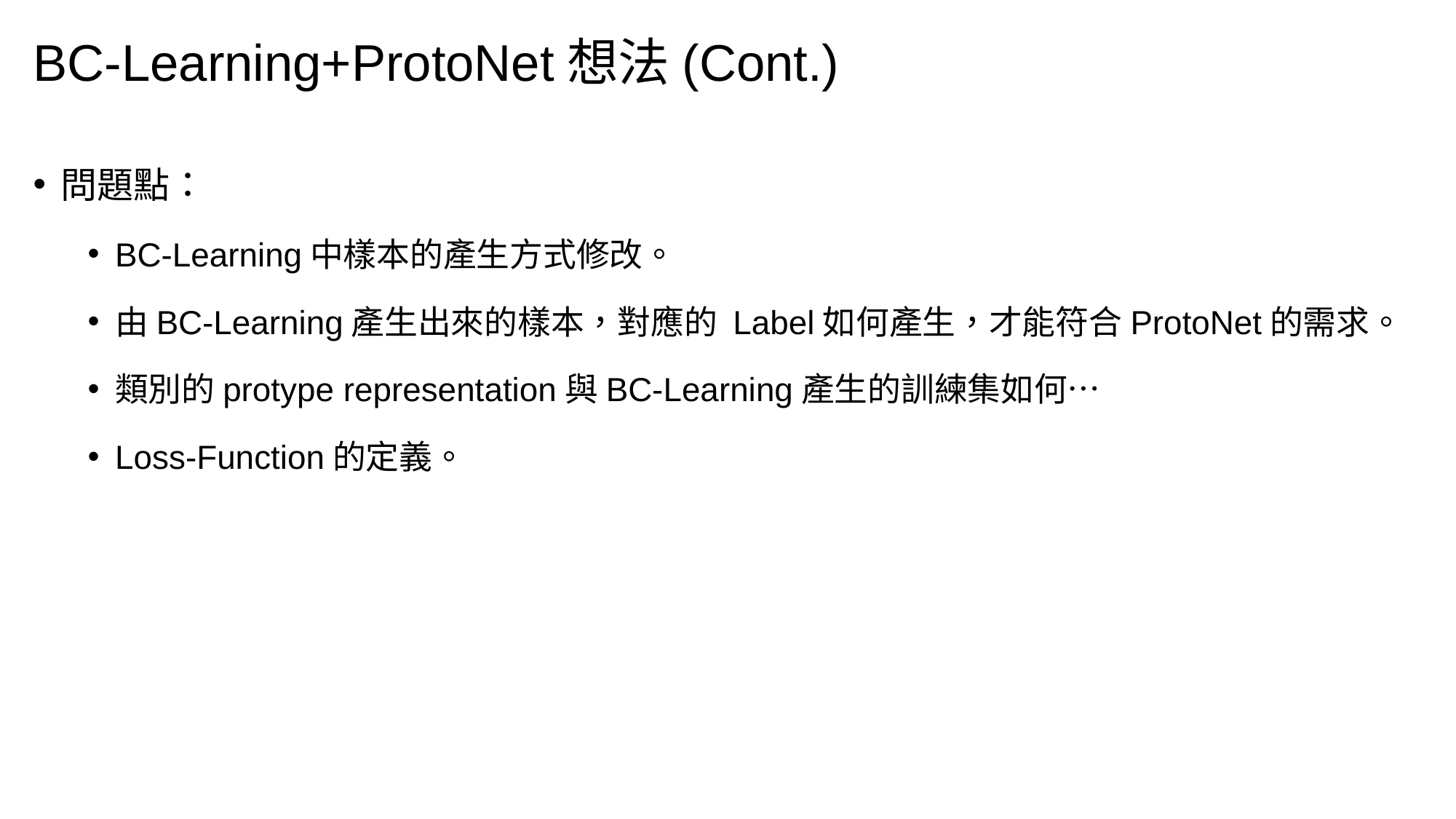

# BC-Learning+ProtoNet想法(Cont.)
問題點：
BC-Learning中樣本的產生方式修改。
由BC-Learning產生出來的樣本，對應的 Label如何產生，才能符合ProtoNet的需求。
類別的protype representation與BC-Learning產生的訓練集如何…
Loss-Function的定義。